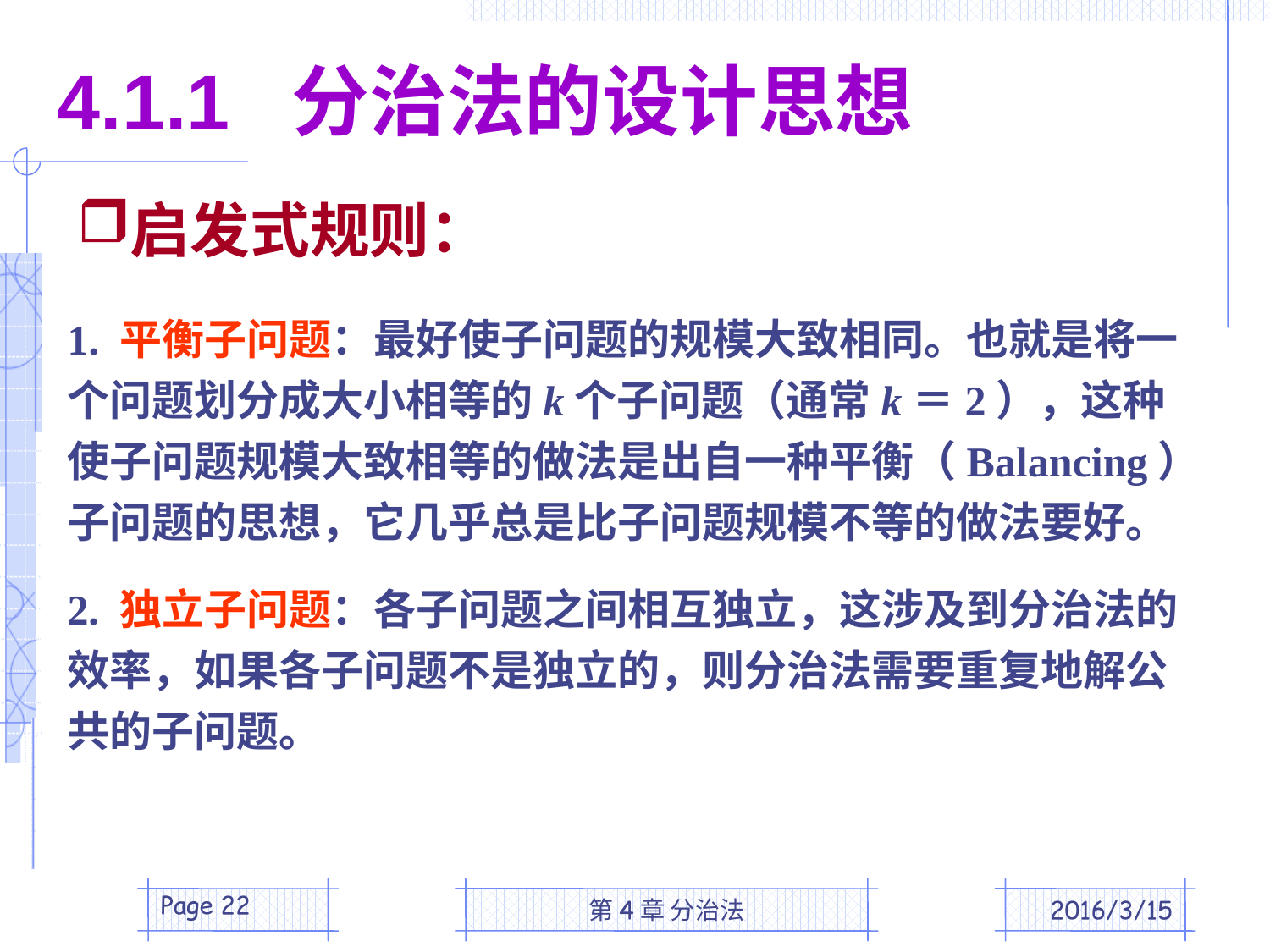

4.1.1  分治法的设计思想
启发式规则：
1. 平衡子问题：最好使子问题的规模大致相同。也就是将一个问题划分成大小相等的k个子问题（通常k＝2），这种使子问题规模大致相等的做法是出自一种平衡（Balancing）子问题的思想，它几乎总是比子问题规模不等的做法要好。
2. 独立子问题：各子问题之间相互独立，这涉及到分治法的效率，如果各子问题不是独立的，则分治法需要重复地解公共的子问题。
Page 22
第4章 分治法
2016/3/15